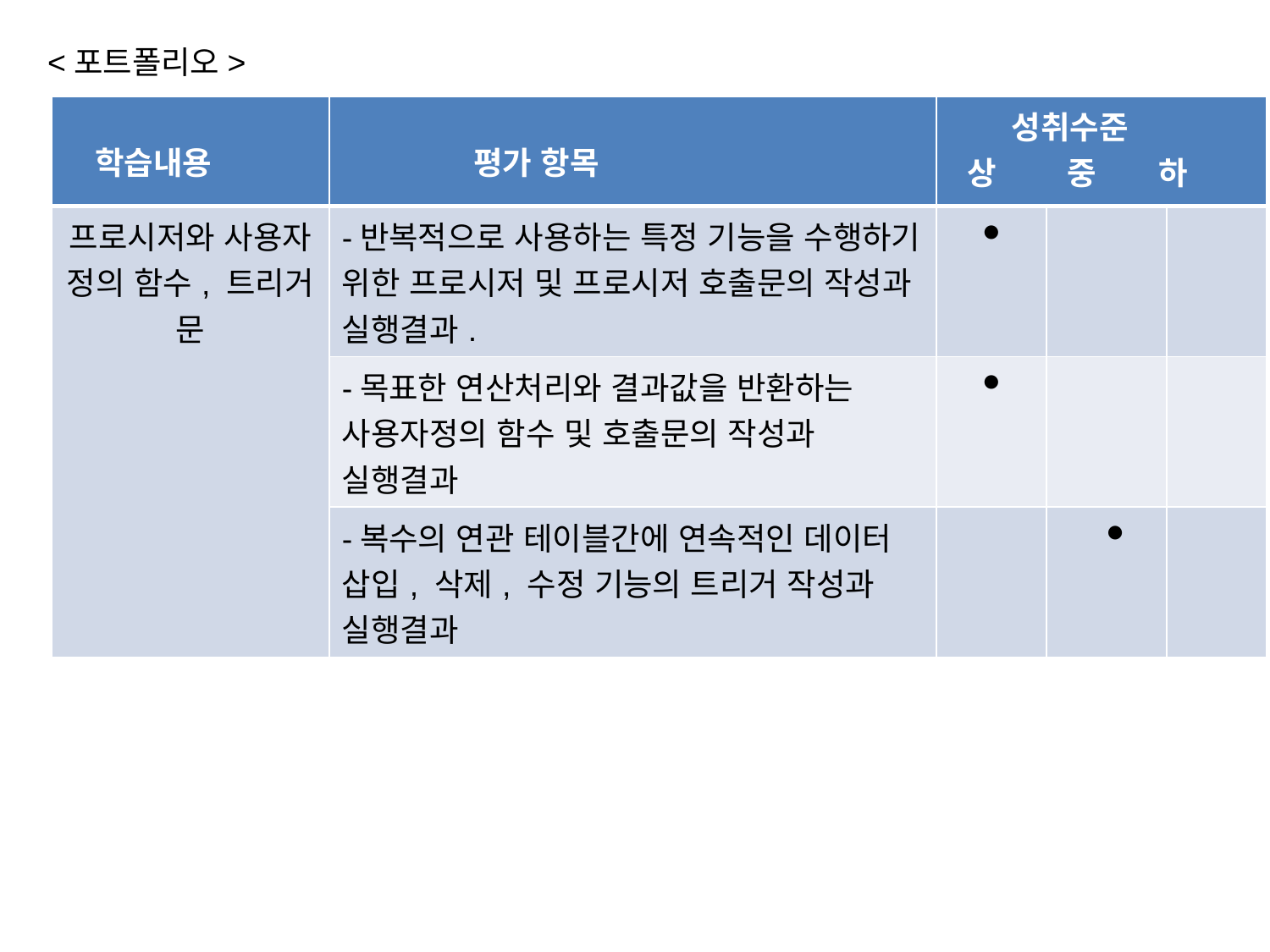

<포트폴리오>
| 학습내용 | 평가 항목 | 성취수준 상 중 하 |  |  |
| --- | --- | --- | --- | --- |
| 프로시저와 사용자 정의 함수, 트리거 문 | -반복적으로 사용하는 특정 기능을 수행하기 위한 프로시저 및 프로시저 호출문의 작성과 실행결과. | ● |  |  |
|  | -목표한 연산처리와 결과값을 반환하는 사용자정의 함수 및 호출문의 작성과 실행결과 | ● |  |  |
|  | -복수의 연관 테이블간에 연속적인 데이터 삽입, 삭제, 수정 기능의 트리거 작성과 실행결과 |  | ● |  |